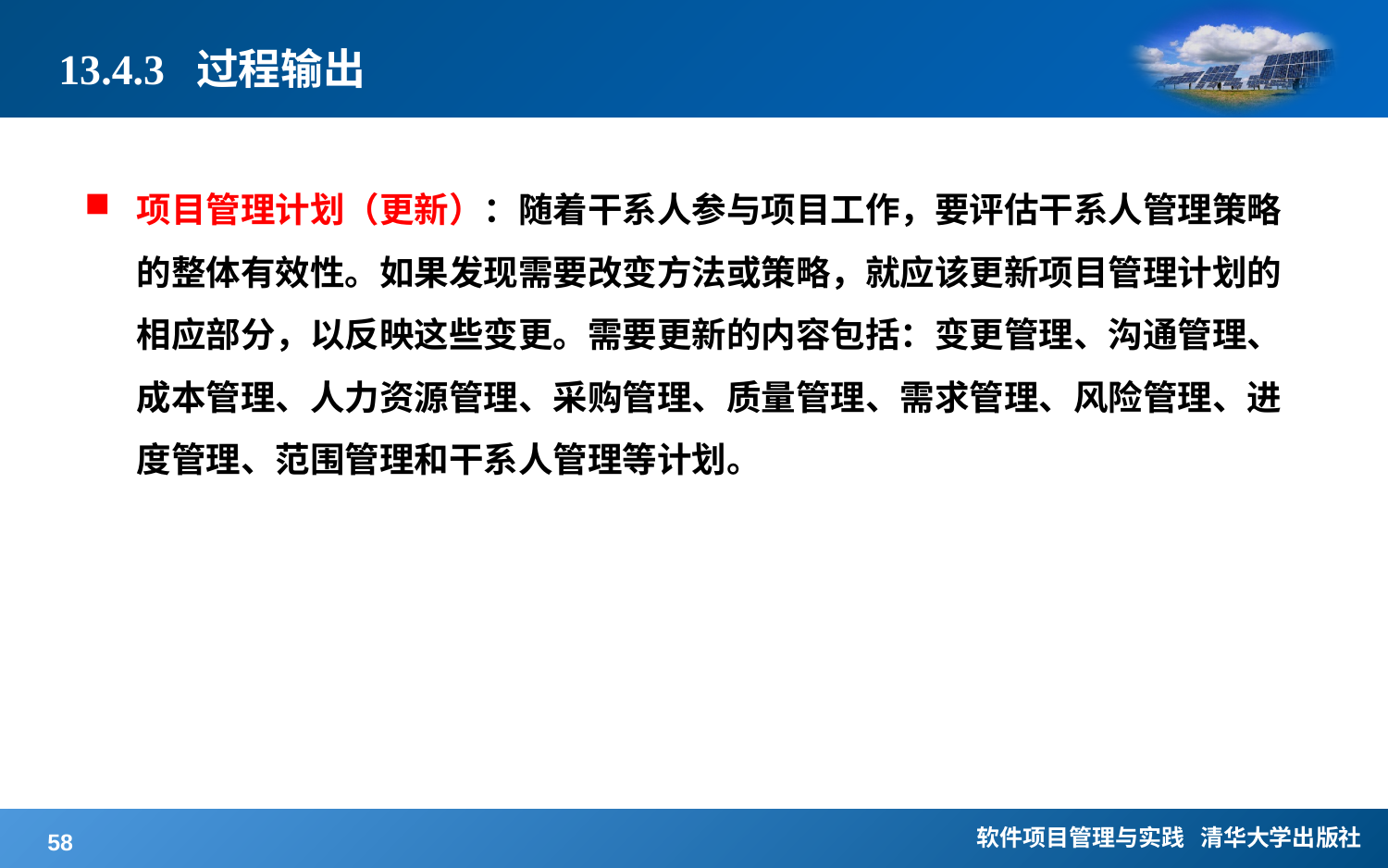

# 13.4.3  过程输出
项目管理计划（更新）：随着干系人参与项目工作，要评估干系人管理策略的整体有效性。如果发现需要改变方法或策略，就应该更新项目管理计划的相应部分，以反映这些变更。需要更新的内容包括：变更管理、沟通管理、成本管理、人力资源管理、采购管理、质量管理、需求管理、风险管理、进度管理、范围管理和干系人管理等计划。